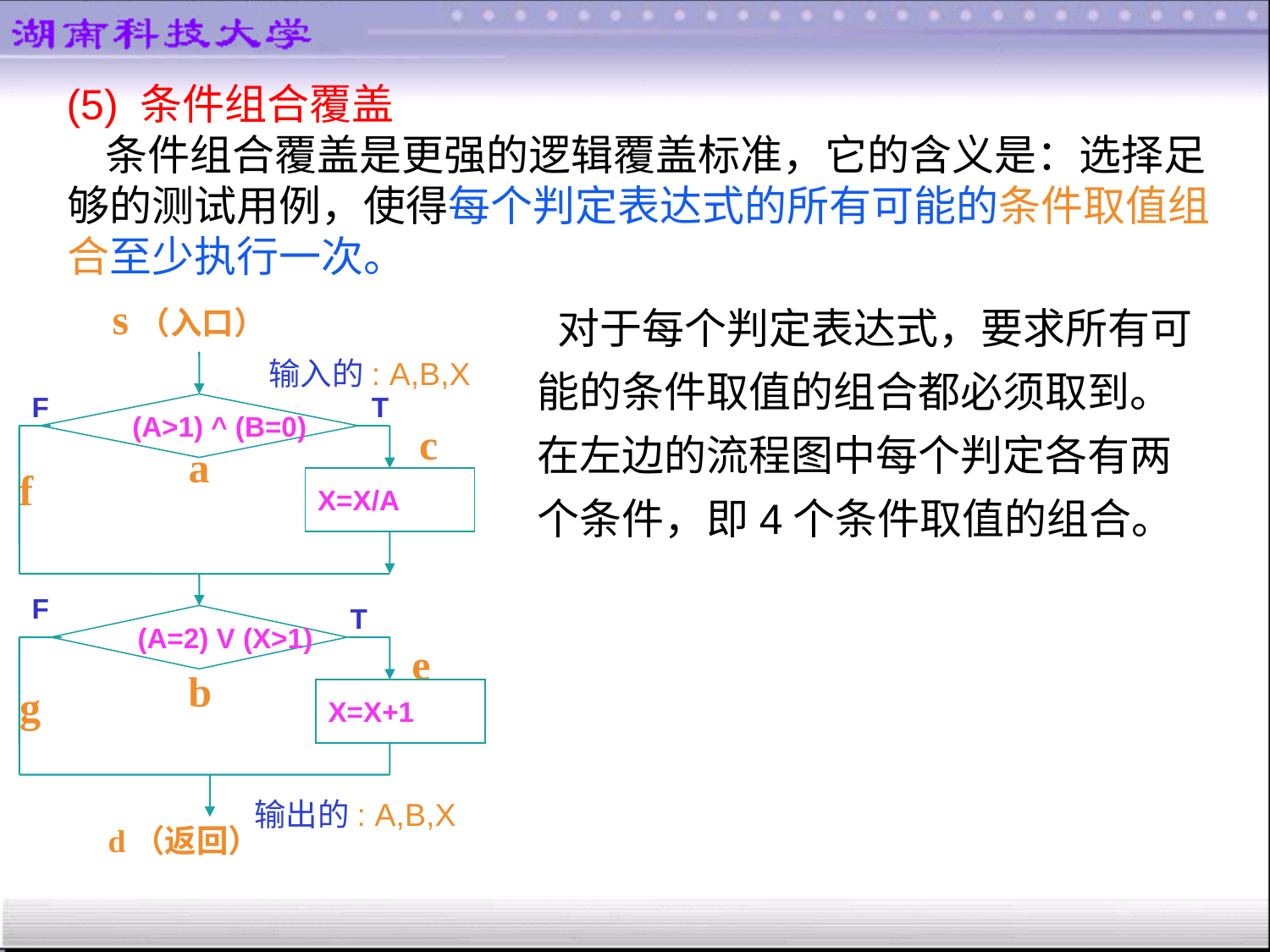

(5) 条件组合覆盖
   条件组合覆盖是更强的逻辑覆盖标准，它的含义是：选择足够的测试用例，使得每个判定表达式的所有可能的条件取值组合至少执行一次。
 对于每个判定表达式，要求所有可能的条件取值的组合都必须取到。在左边的流程图中每个判定各有两个条件，即4个条件取值的组合。
s（入口）

T
F
(A>1) ^ (B=0)

X=X/A

F
T
(A=2) V (X>1)

X=X+1

c
a
e
b
d（返回）
输入的: A,B,X
输出的: A,B,X
f
g